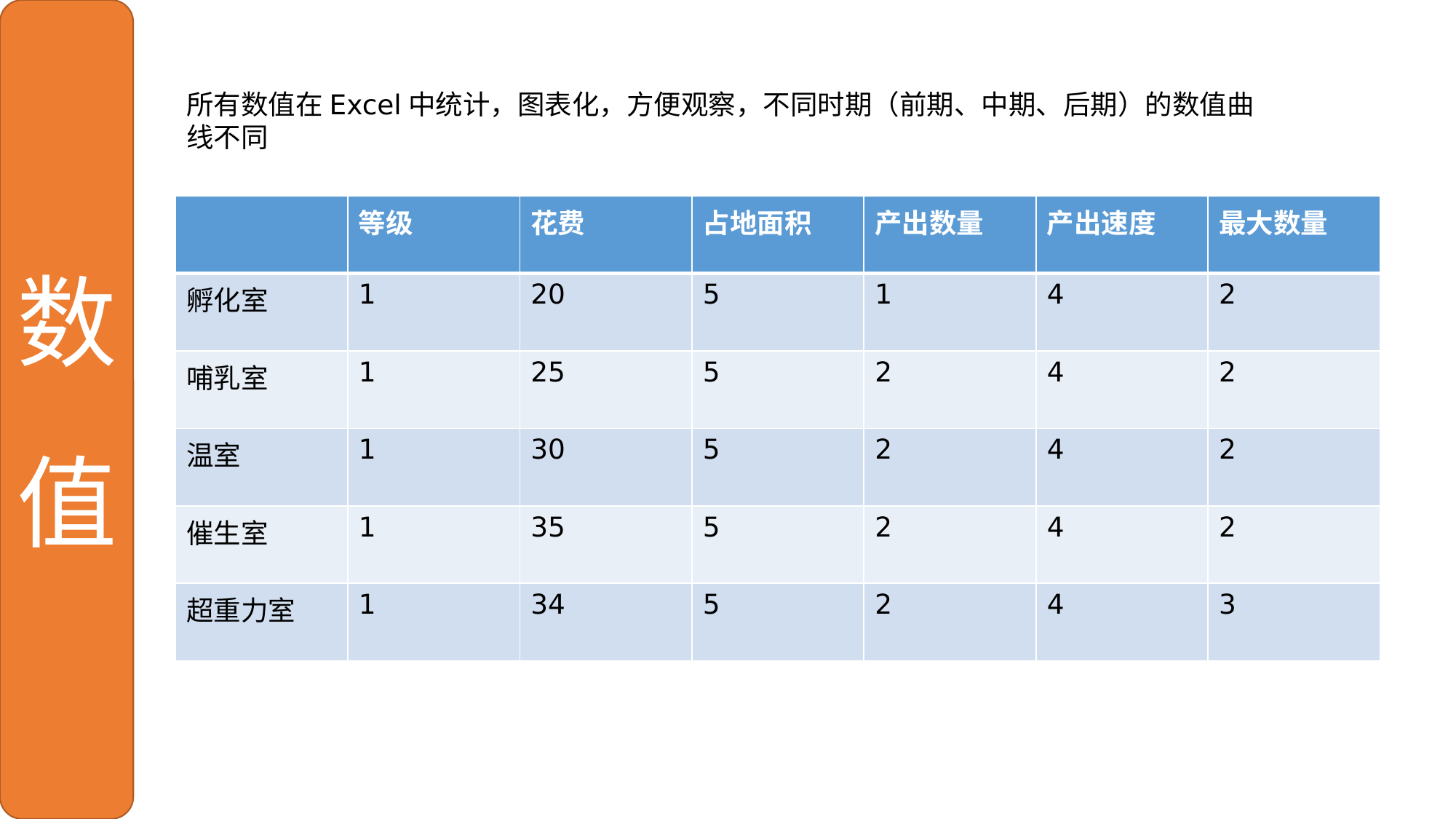

数值

所有数值在Excel中统计，图表化，方便观察，不同时期（前期、中期、后期）的数值曲线不同
|  | 等级 | 花费 | 占地面积 | 产出数量 | 产出速度 | 最大数量 |
| --- | --- | --- | --- | --- | --- | --- |
| 孵化室 | 1 | 20 | 5 | 1 | 4 | 2 |
| 哺乳室 | 1 | 25 | 5 | 2 | 4 | 2 |
| 温室 | 1 | 30 | 5 | 2 | 4 | 2 |
| 催生室 | 1 | 35 | 5 | 2 | 4 | 2 |
| 超重力室 | 1 | 34 | 5 | 2 | 4 | 3 |